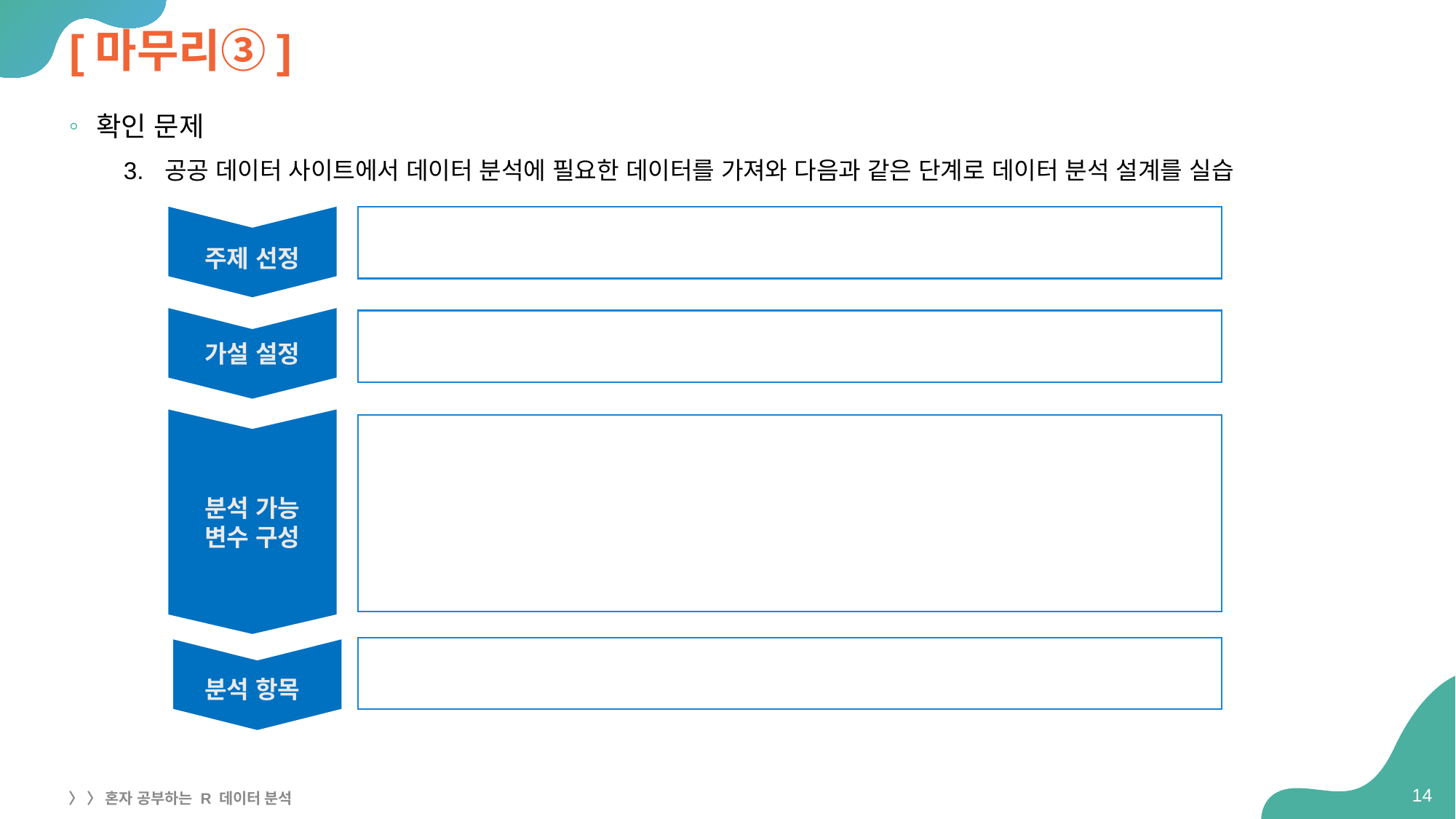

# [마무리③]
확인 문제
공공 데이터 사이트에서 데이터 분석에 필요한 데이터를 가져와 다음과 같은 단계로 데이터 분석 설계를 실습

주제 선정

가설 설정

분석 가능
변수 구성

분석 항목
14
〉 〉 혼자 공부하는 R 데이터 분석